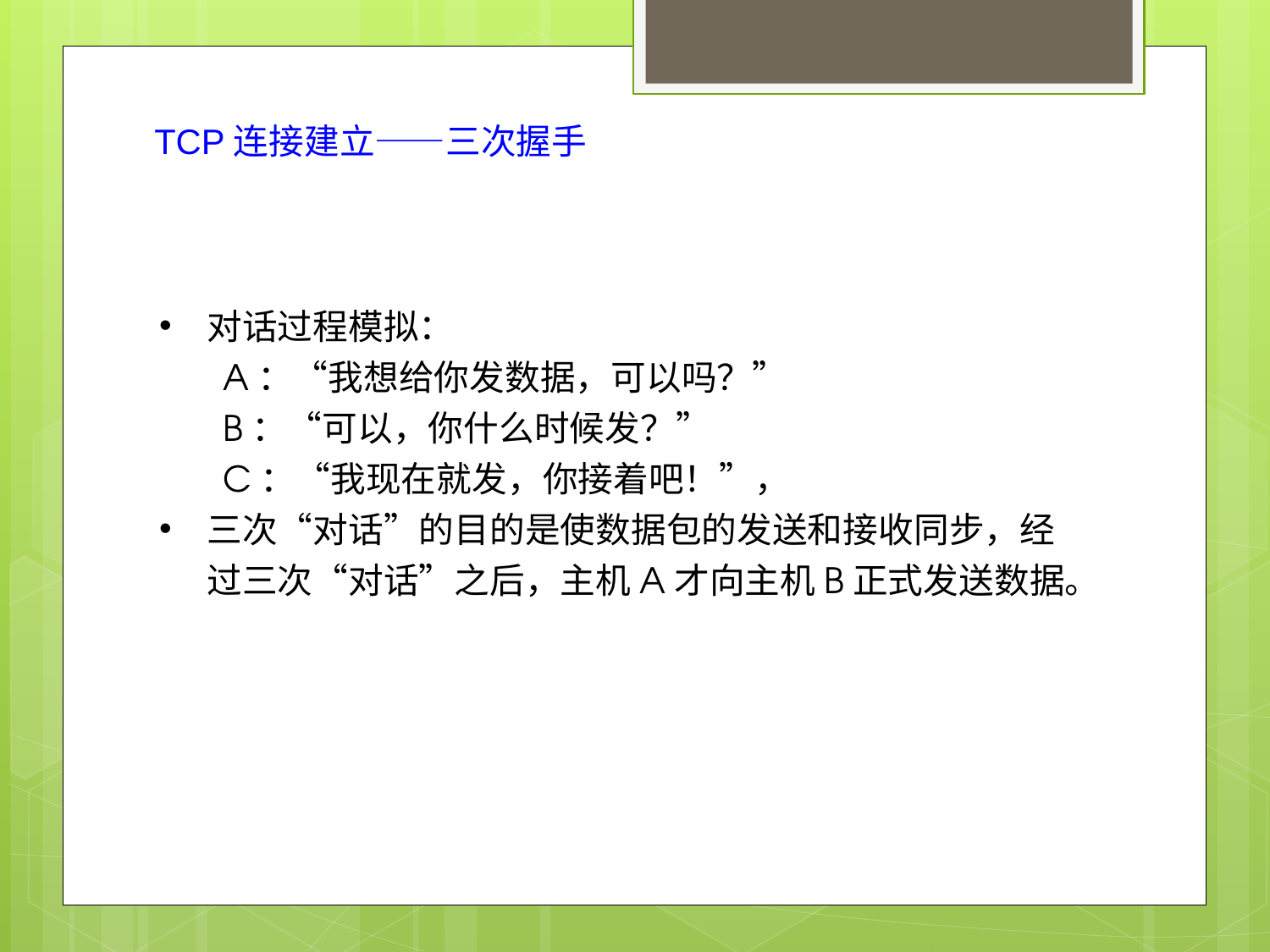

TCP连接建立——三次握手
对话过程模拟：
A：“我想给你发数据，可以吗？”
B：“可以，你什么时候发？”
C：“我现在就发，你接着吧！”，
三次“对话”的目的是使数据包的发送和接收同步，经过三次“对话”之后，主机A才向主机B正式发送数据。